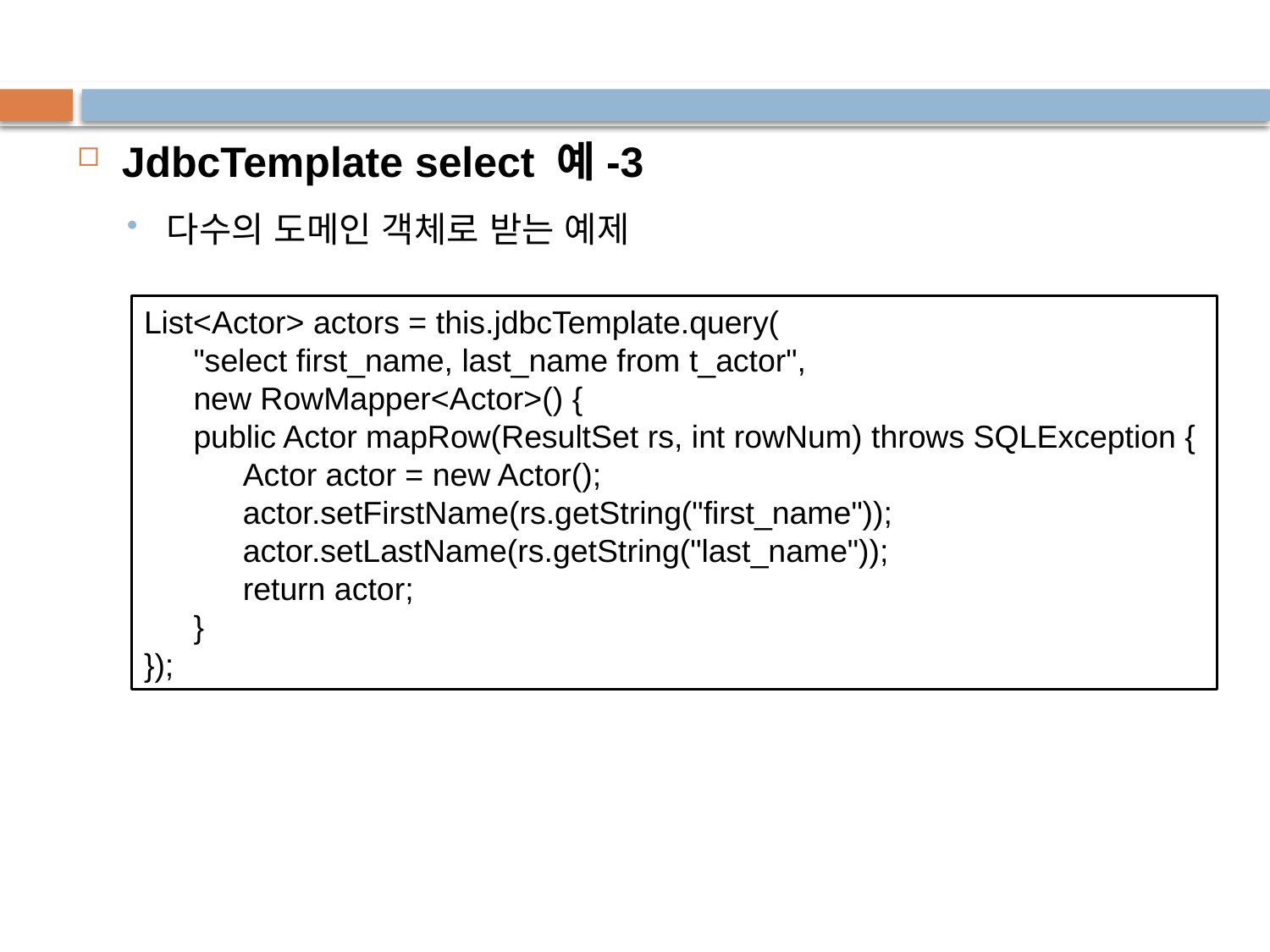

#
JdbcTemplate select 예-3
다수의 도메인 객체로 받는 예제
List<Actor> actors = this.jdbcTemplate.query(
	"select first_name, last_name from t_actor",
	new RowMapper<Actor>() {
	public Actor mapRow(ResultSet rs, int rowNum) throws SQLException {
		Actor actor = new Actor();
		actor.setFirstName(rs.getString("first_name"));
		actor.setLastName(rs.getString("last_name"));
		return actor;
	}
});